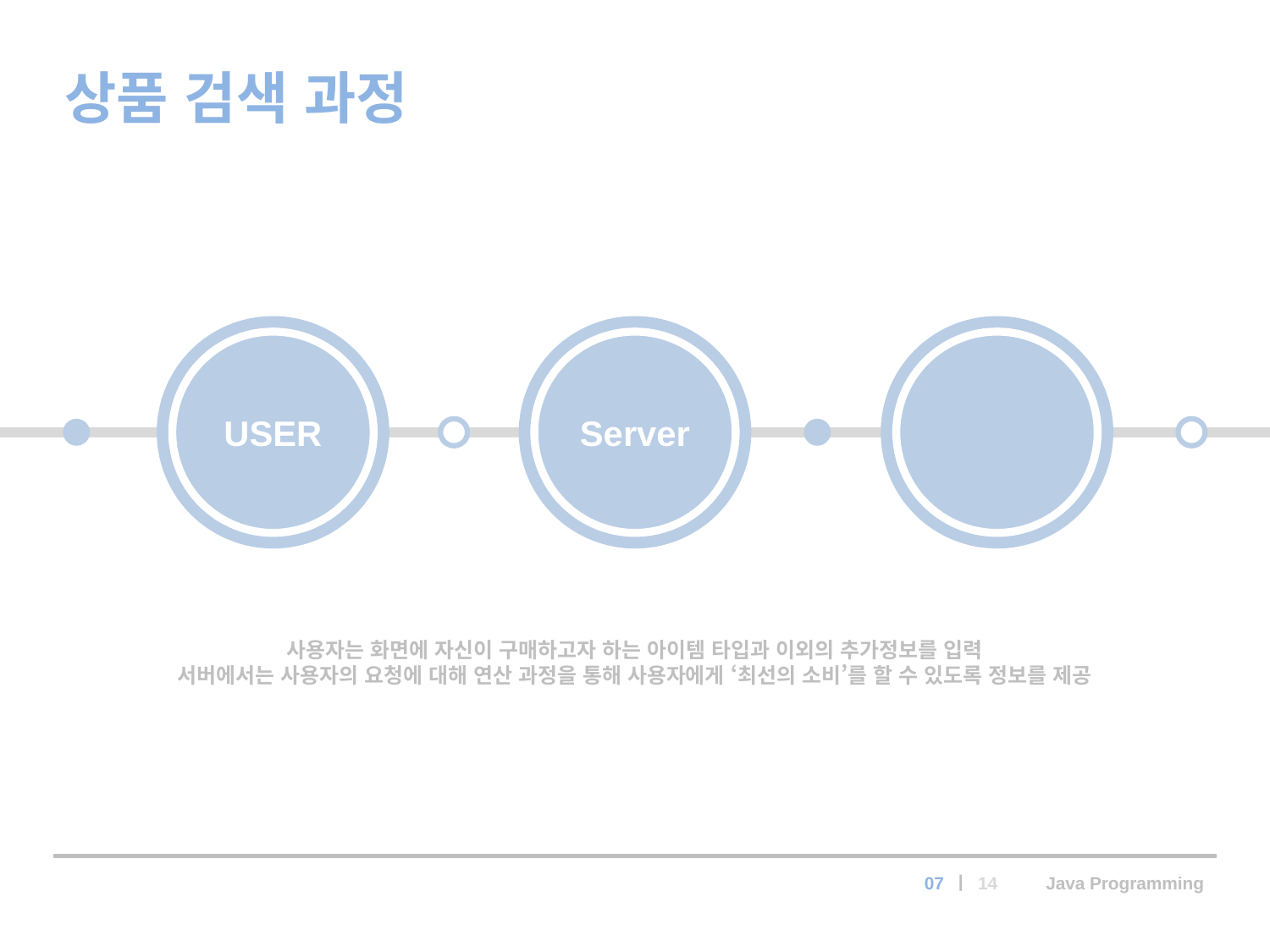

상품 검색 과정

USER
Server
DataBase

사용자는 화면에 자신이 구매하고자 하는 아이템 타입과 이외의 추가정보를 입력
서버에서는 사용자의 요청에 대해 연산 과정을 통해 사용자에게 ‘최선의 소비’를 할 수 있도록 정보를 제공
07 ㅣ 14　　 Java Programming